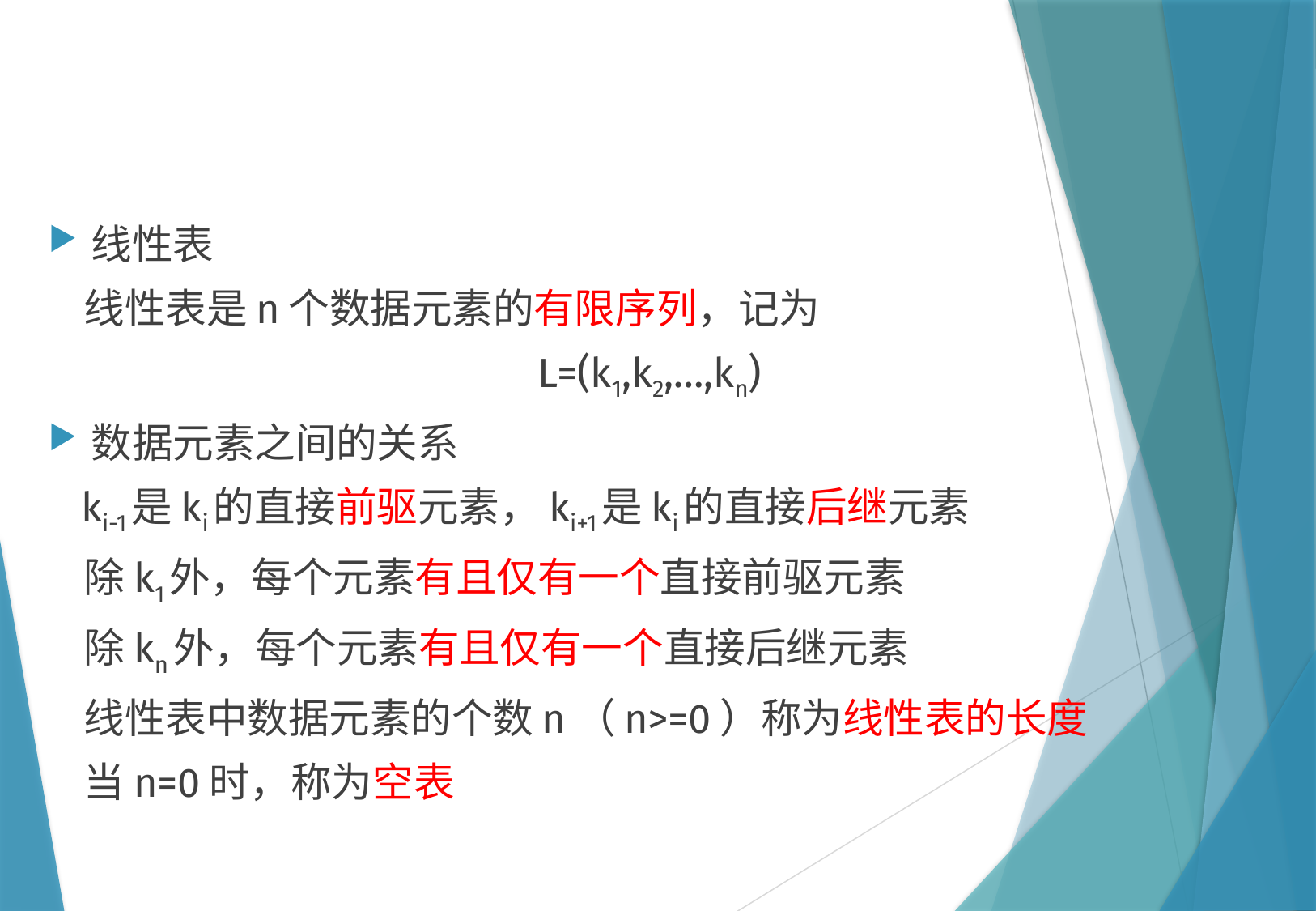

#
线性表
   线性表是n个数据元素的有限序列，记为
L=(k1,k2,…,kn)
数据元素之间的关系
   ki-1是ki的直接前驱元素，ki+1是ki的直接后继元素
   除k1外，每个元素有且仅有一个直接前驱元素
   除kn外，每个元素有且仅有一个直接后继元素
   线性表中数据元素的个数n（n>=0）称为线性表的长度
   当n=0时，称为空表